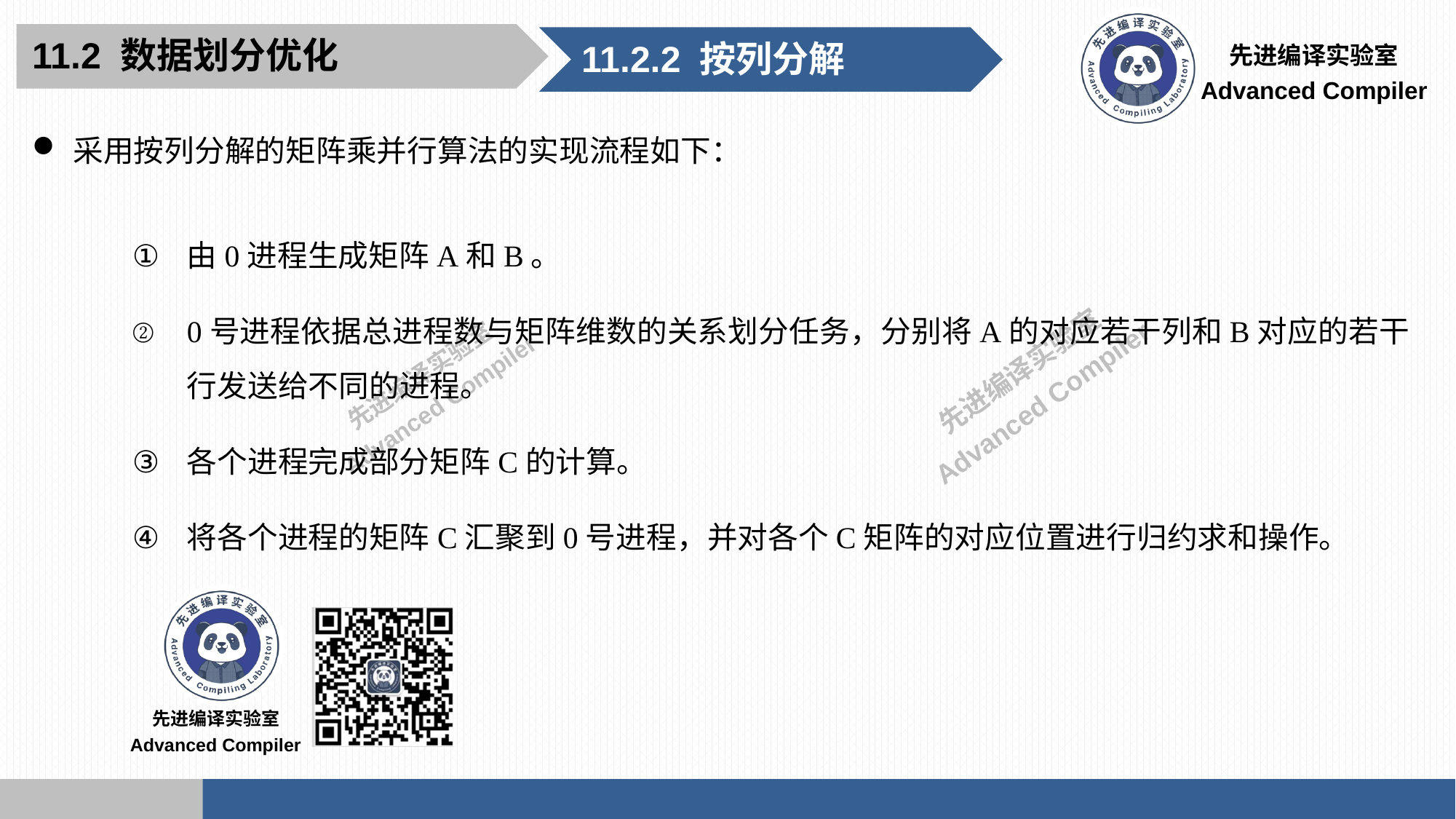

11.2 数据划分优化

11.2.2 按列分解
采用按列分解的矩阵乘并行算法的实现流程如下：
由0进程生成矩阵A和B。
0号进程依据总进程数与矩阵维数的关系划分任务，分别将A的对应若干列和B对应的若干行发送给不同的进程。
各个进程完成部分矩阵C的计算。
将各个进程的矩阵C汇聚到0号进程，并对各个C矩阵的对应位置进行归约求和操作。